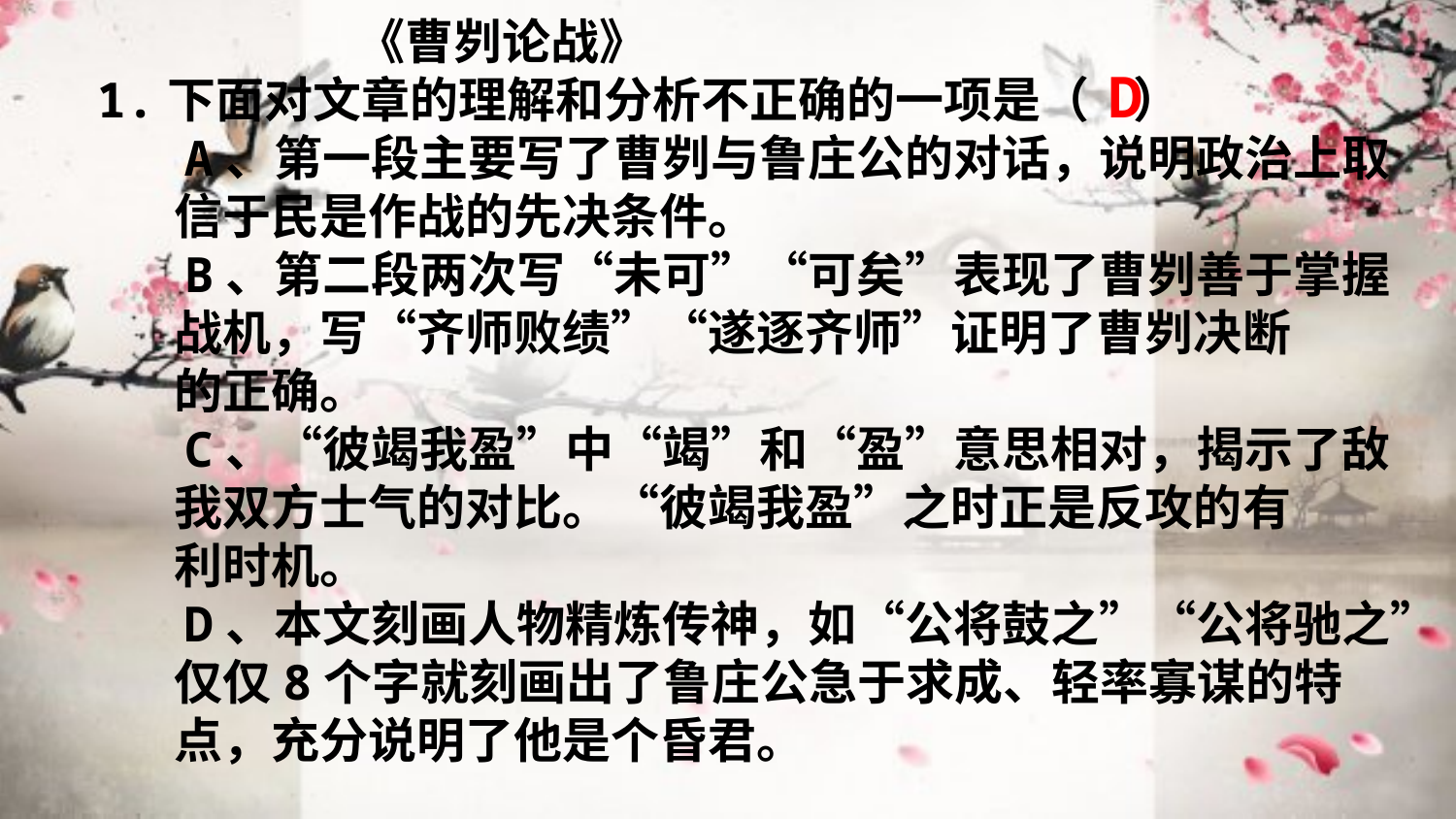

《曹刿论战》
1.下面对文章的理解和分析不正确的一项是（    ）
   A、第一段主要写了曹刿与鲁庄公的对话，说明政治上取
      信于民是作战的先决条件。
   B、第二段两次写“未可”“可矣”表现了曹刿善于掌握
      战机，写“齐师败绩”“遂逐齐师”证明了曹刿决断
      的正确。
   C、“彼竭我盈”中“竭”和“盈”意思相对，揭示了敌
      我双方士气的对比。“彼竭我盈”之时正是反攻的有
      利时机。
   D、本文刻画人物精炼传神，如“公将鼓之”“公将驰之”
      仅仅8个字就刻画出了鲁庄公急于求成、轻率寡谋的特
      点，充分说明了他是个昏君。
D